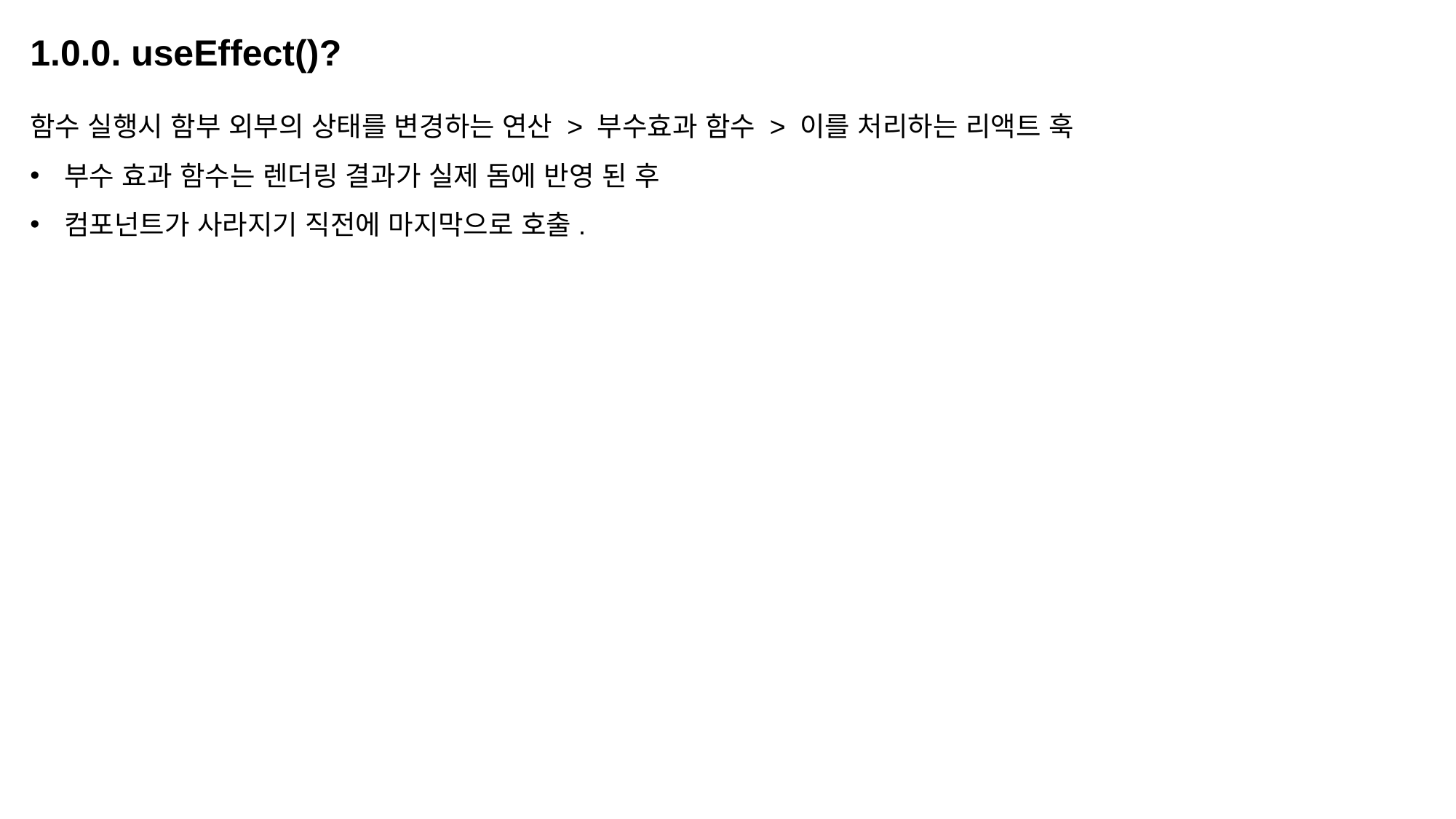

1.0.0. useEffect()?
함수 실행시 함부 외부의 상태를 변경하는 연산 > 부수효과 함수 > 이를 처리하는 리액트 훅
부수 효과 함수는 렌더링 결과가 실제 돔에 반영 된 후
컴포넌트가 사라지기 직전에 마지막으로 호출.